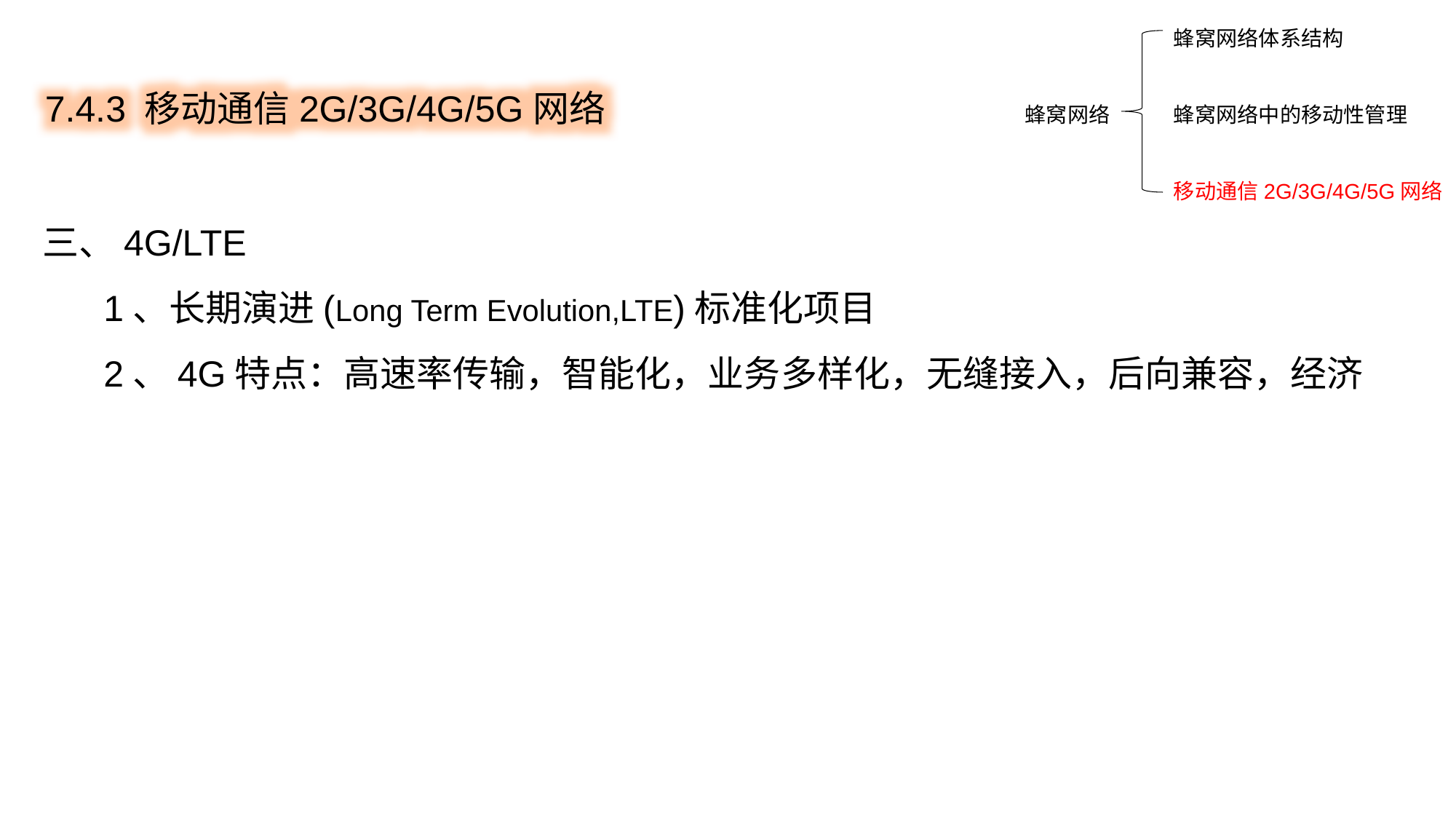

蜂窝网络体系结构

蜂窝网络中的移动性管理

移动通信2G/3G/4G/5G网络

7.4.3 移动通信2G/3G/4G/5G网络
蜂窝网络
三、4G/LTE
      1、长期演进(Long Term Evolution,LTE)标准化项目
      2、4G特点：高速率传输，智能化，业务多样化，无缝接入，后向兼容，经济